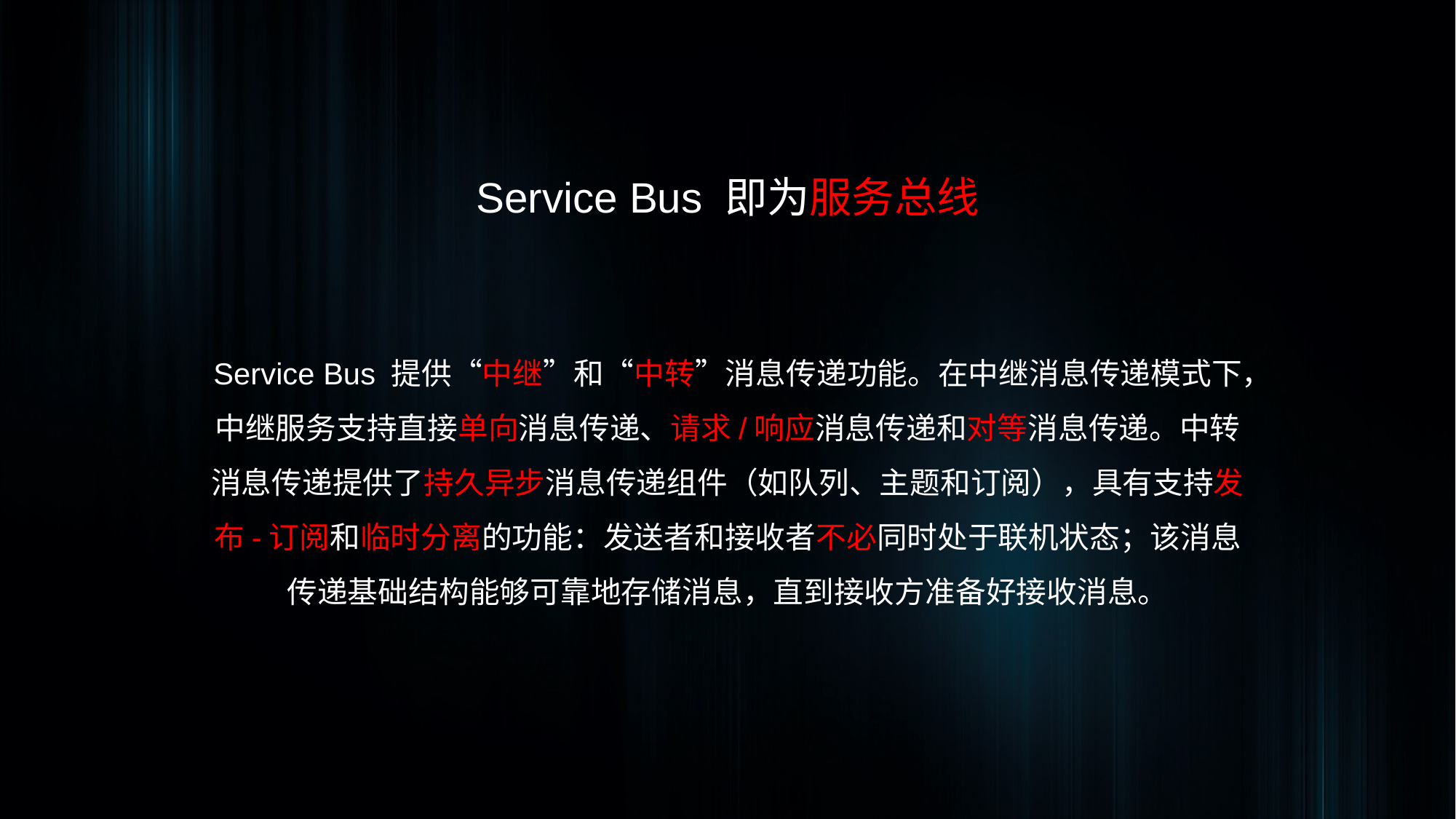

Service Bus 即为服务总线
Service Bus 提供“中继”和“中转”消息传递功能。在中继消息传递模式下，中继服务支持直接单向消息传递、请求/响应消息传递和对等消息传递。中转消息传递提供了持久异步消息传递组件（如队列、主题和订阅），具有支持发布-订阅和临时分离的功能：发送者和接收者不必同时处于联机状态；该消息传递基础结构能够可靠地存储消息，直到接收方准备好接收消息。